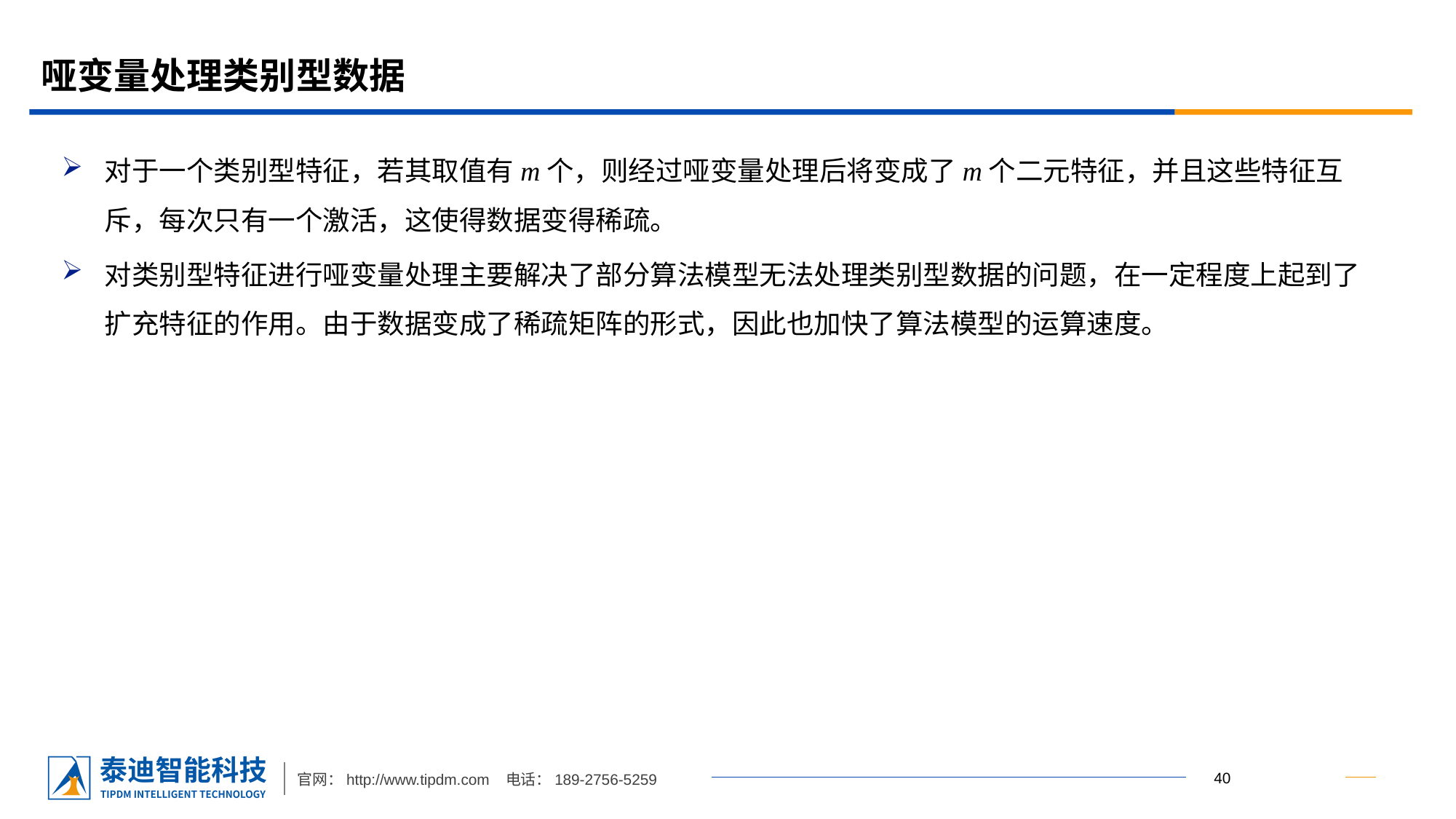

# 哑变量处理类别型数据
对于一个类别型特征，若其取值有m个，则经过哑变量处理后将变成了m个二元特征，并且这些特征互斥，每次只有一个激活，这使得数据变得稀疏。
对类别型特征进行哑变量处理主要解决了部分算法模型无法处理类别型数据的问题，在一定程度上起到了扩充特征的作用。由于数据变成了稀疏矩阵的形式，因此也加快了算法模型的运算速度。